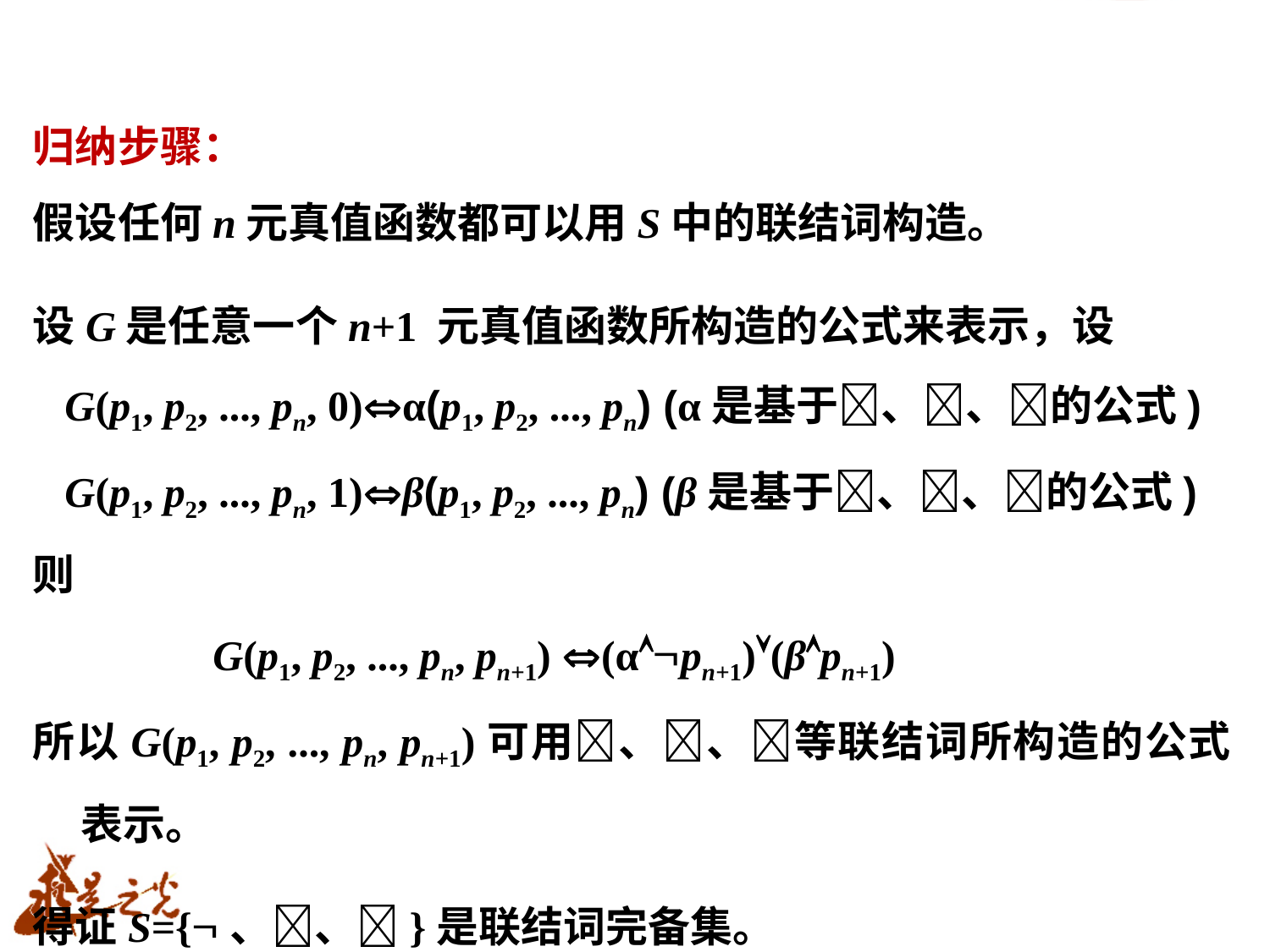

归纳步骤：
假设任何n元真值函数都可以用S中的联结词构造。
设G是任意一个n+1 元真值函数所构造的公式来表示，设
   G(p1, p2, ..., pn, 0)⇔α(p1, p2, ..., pn) (α是基于¬、∧、∨的公式)
   G(p1, p2, ..., pn, 1)⇔β(p1, p2, ..., pn) (β是基于¬、∧、∨的公式)
则
                 G(p1, p2, ..., pn, pn+1) ⇔(α∧¬pn+1)∨(β∧pn+1)
所以G(p1, p2, ..., pn, pn+1)可用¬、∧、∨等联结词所构造的公式表示。
得证S={¬、∧、∨}是联结词完备集。